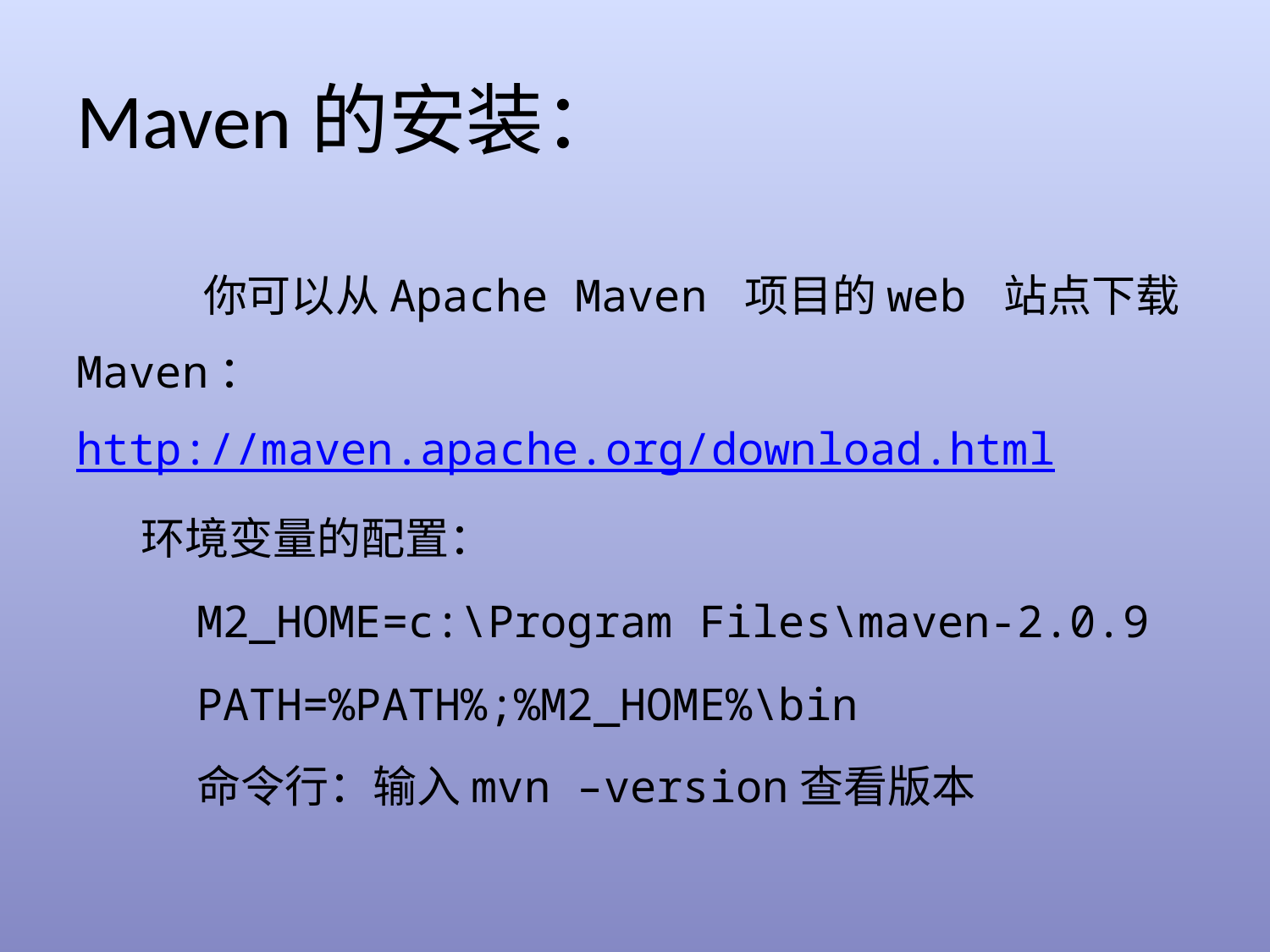

# Maven的安装：
	你可以从Apache Maven 项目的web 站点下载Maven：http://maven.apache.org/download.html
环境变量的配置：
M2_HOME=c:\Program Files\maven-2.0.9
PATH=%PATH%;%M2_HOME%\bin
命令行：输入mvn –version查看版本